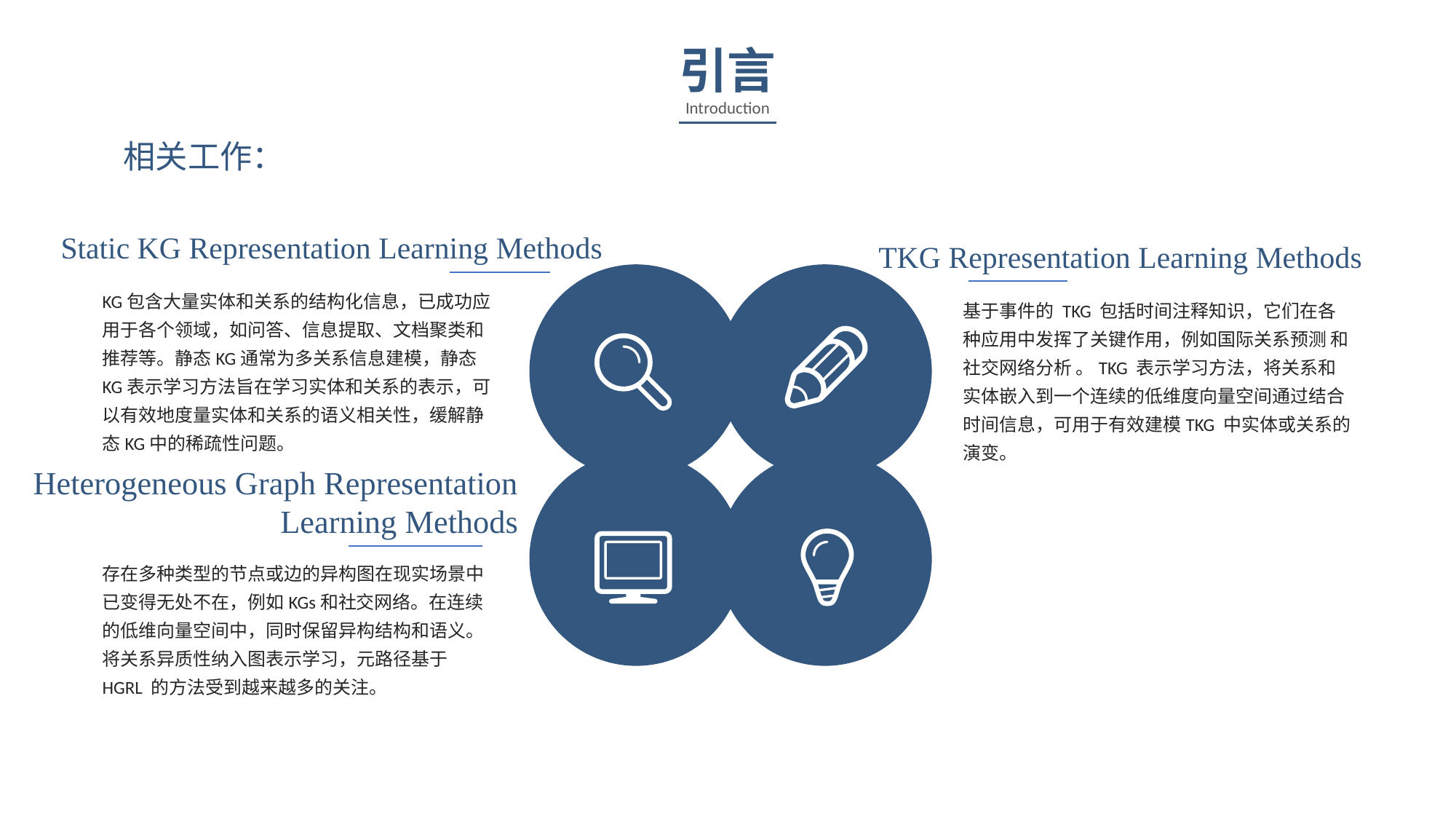

引言
Introduction
相关工作：
Static KG Representation Learning Methods
TKG Representation Learning Methods

KG包含大量实体和关系的结构化信息，已成功应用于各个领域，如问答、信息提取、文档聚类和推荐等。静态KG通常为多关系信息建模，静态KG表示学习方法旨在学习实体和关系的表示，可以有效地度量实体和关系的语义相关性，缓解静态KG中的稀疏性问题。
基于事件的 TKG 包括时间注释知识，它们在各种应用中发挥了关键作用，例如国际关系预测 和社交网络分析 。TKG 表示学习方法，将关系和实体嵌入到一个连续的低维度向量空间通过结合时间信息，可用于有效建模TKG 中实体或关系的演变。

Heterogeneous Graph Representation Learning Methods

存在多种类型的节点或边的异构图在现实场景中已变得无处不在，例如KGs和社交网络。在连续的低维向量空间中，同时保留异构结构和语义。将关系异质性纳入图表示学习，元路径基于HGRL 的方法受到越来越多的关注。